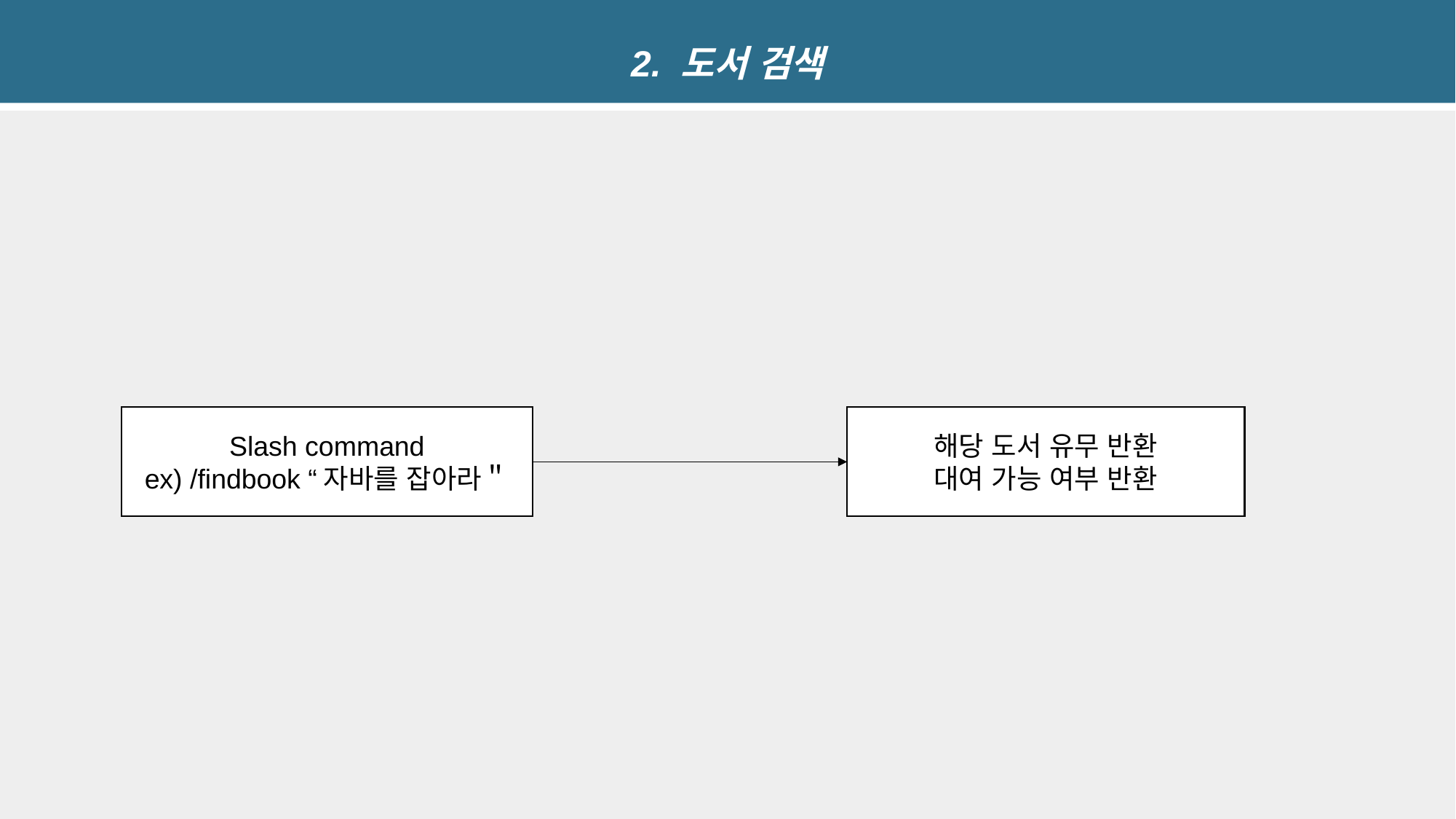

2. 도서 검색
Slash command
ex) /findbook “자바를 잡아라＂
해당 도서 유무 반환
대여 가능 여부 반환